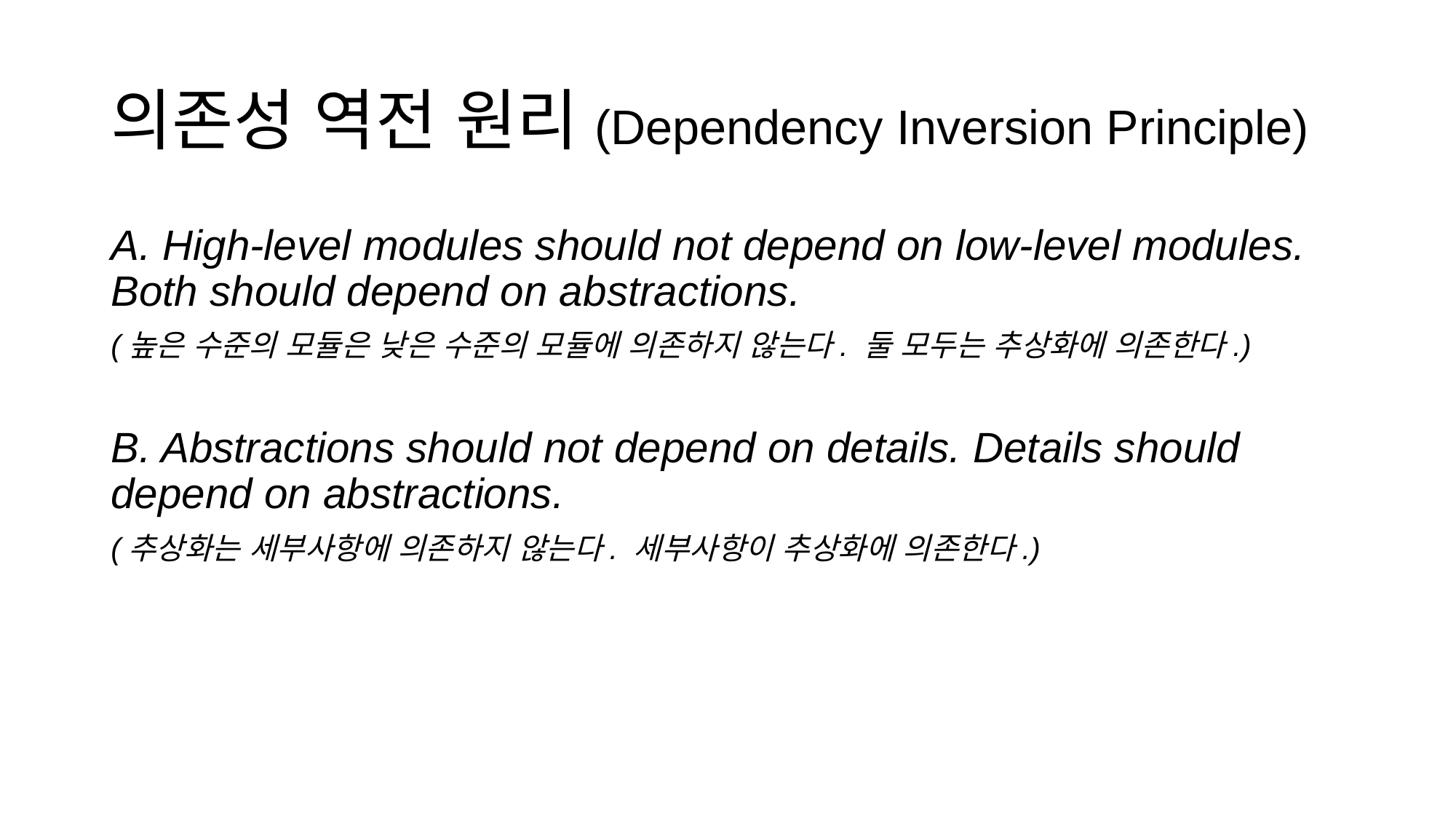

# 의존성 역전 원리(Dependency Inversion Principle)
A. High-level modules should not depend on low-level modules. Both should depend on abstractions.
(높은 수준의 모듈은 낮은 수준의 모듈에 의존하지 않는다. 둘 모두는 추상화에 의존한다.)

B. Abstractions should not depend on details. Details should depend on abstractions.
(추상화는 세부사항에 의존하지 않는다. 세부사항이 추상화에 의존한다.)